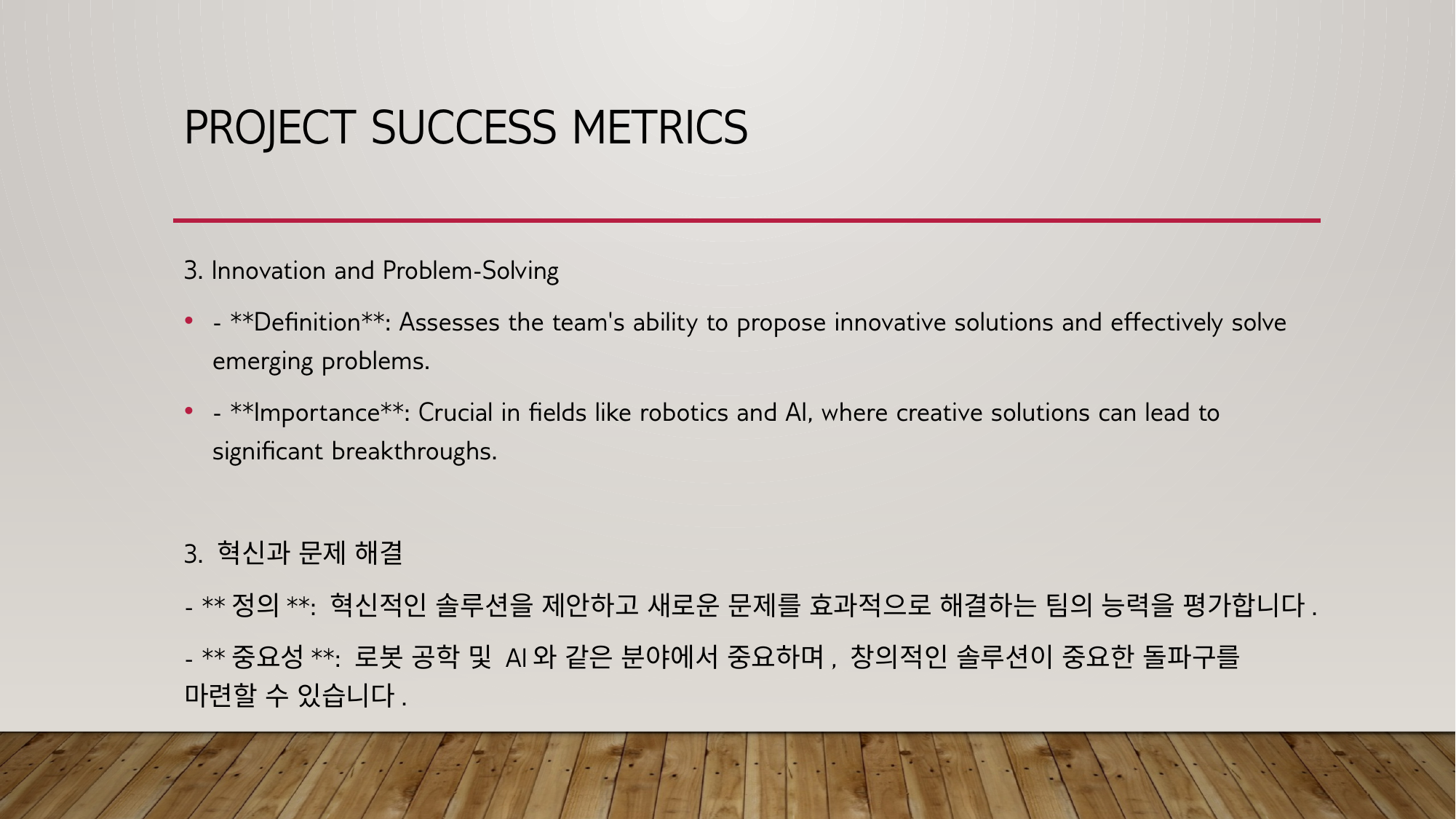

# Project Success Metrics
3. Innovation and Problem-Solving
- **Definition**: Assesses the team's ability to propose innovative solutions and effectively solve emerging problems.
- **Importance**: Crucial in fields like robotics and AI, where creative solutions can lead to significant breakthroughs.

3. 혁신과 문제 해결
- **정의**: 혁신적인 솔루션을 제안하고 새로운 문제를 효과적으로 해결하는 팀의 능력을 평가합니다.
- **중요성**: 로봇 공학 및 AI와 같은 분야에서 중요하며, 창의적인 솔루션이 중요한 돌파구를 마련할 수 있습니다.